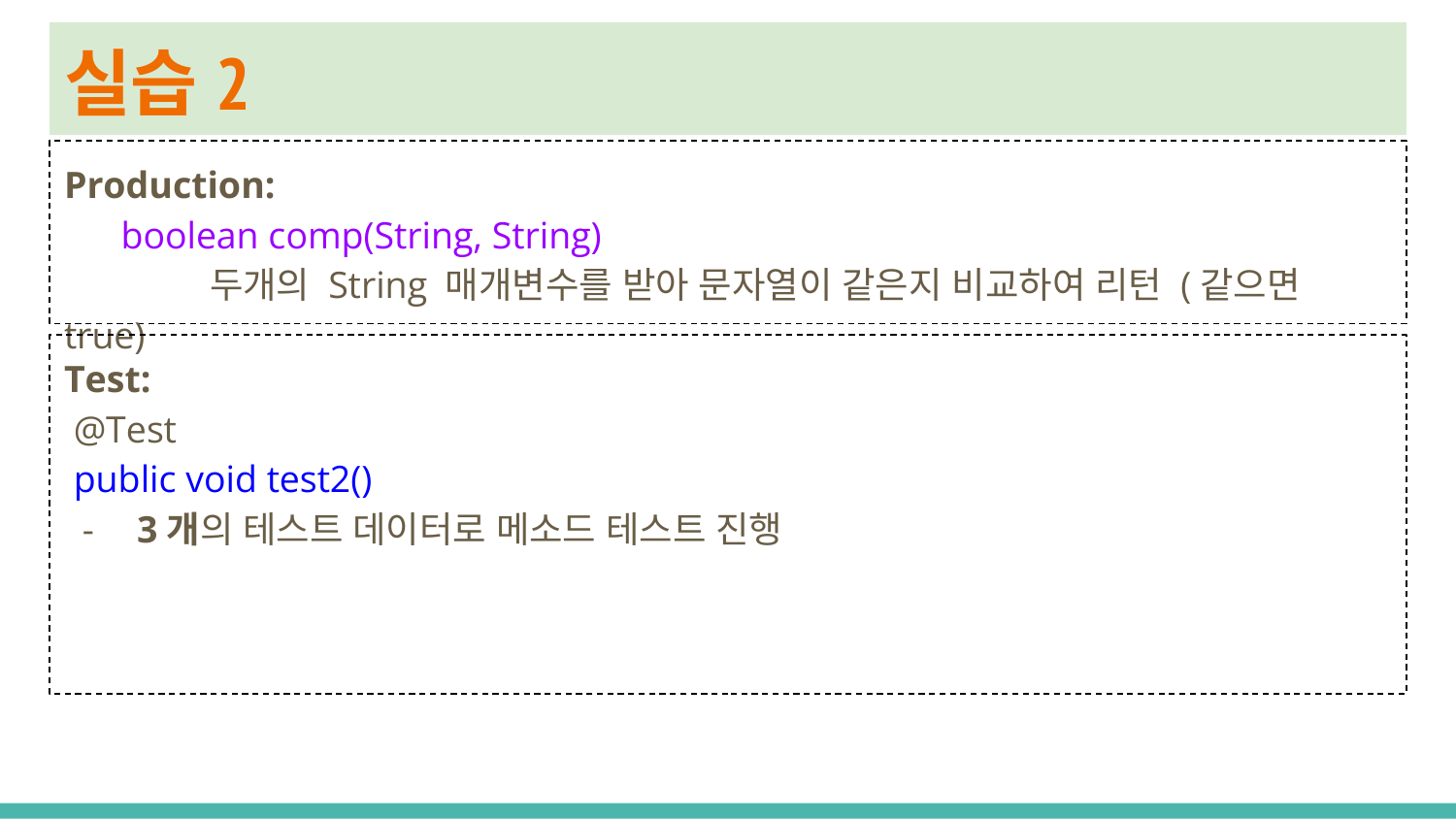

# 실습2
Production:
      boolean comp(String, String)
	두개의 String 매개변수를 받아 문자열이 같은지 비교하여 리턴 (같으면 true)
Test:
 @Test
 public void test2()
3개의 테스트 데이터로 메소드 테스트 진행